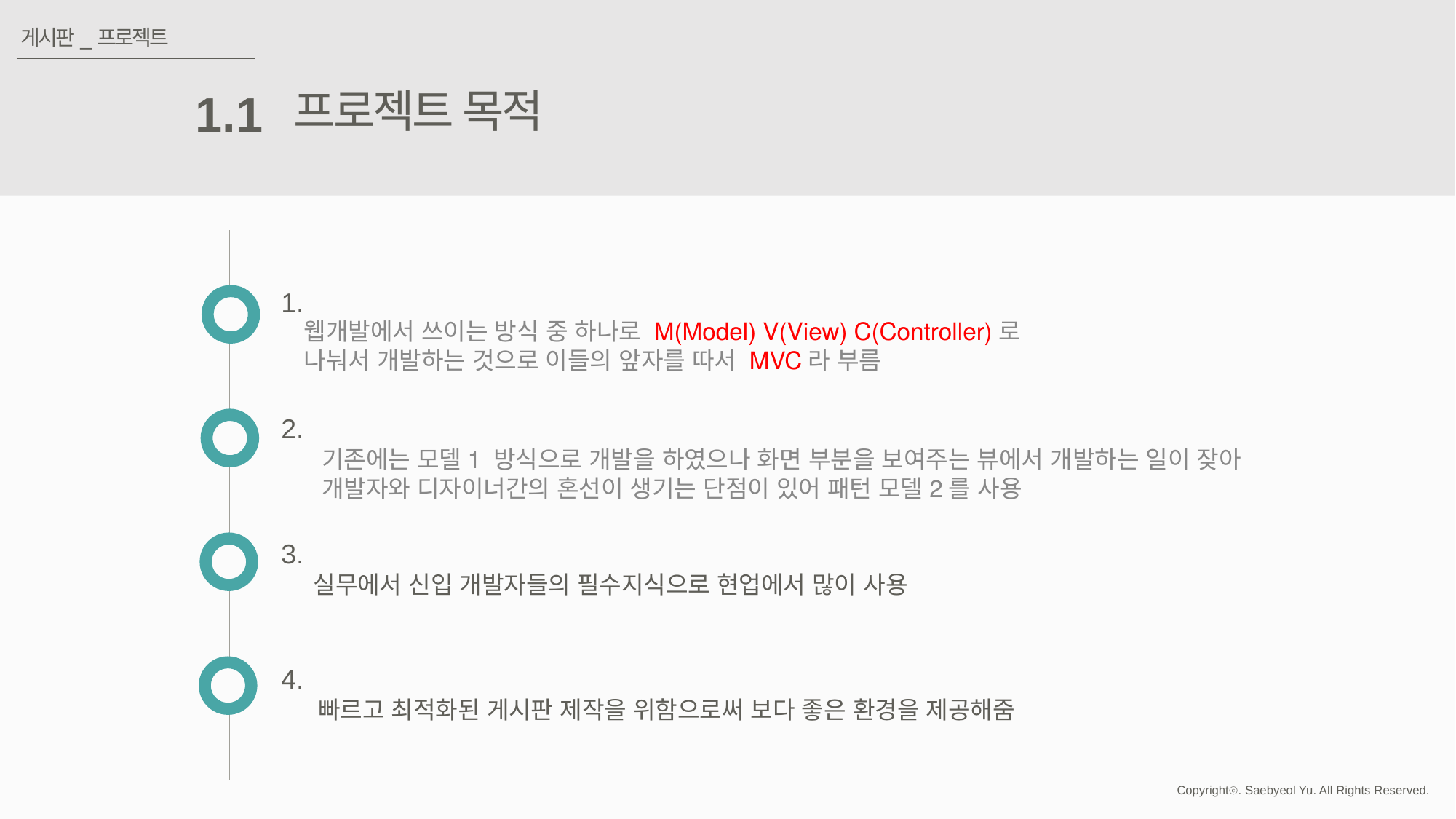

게시판_프로젝트
프로젝트 목적
1.1

1.
웹개발에서 쓰이는 방식 중 하나로 M(Model) V(View) C(Controller)로
나눠서 개발하는 것으로 이들의 앞자를 따서 MVC라 부름
2.
기존에는 모델1 방식으로 개발을 하였으나 화면 부분을 보여주는 뷰에서 개발하는 일이 잦아
개발자와 디자이너간의 혼선이 생기는 단점이 있어 패턴 모델2를 사용
3.
실무에서 신입 개발자들의 필수지식으로 현업에서 많이 사용
4.
빠르고 최적화된 게시판 제작을 위함으로써 보다 좋은 환경을 제공해줌